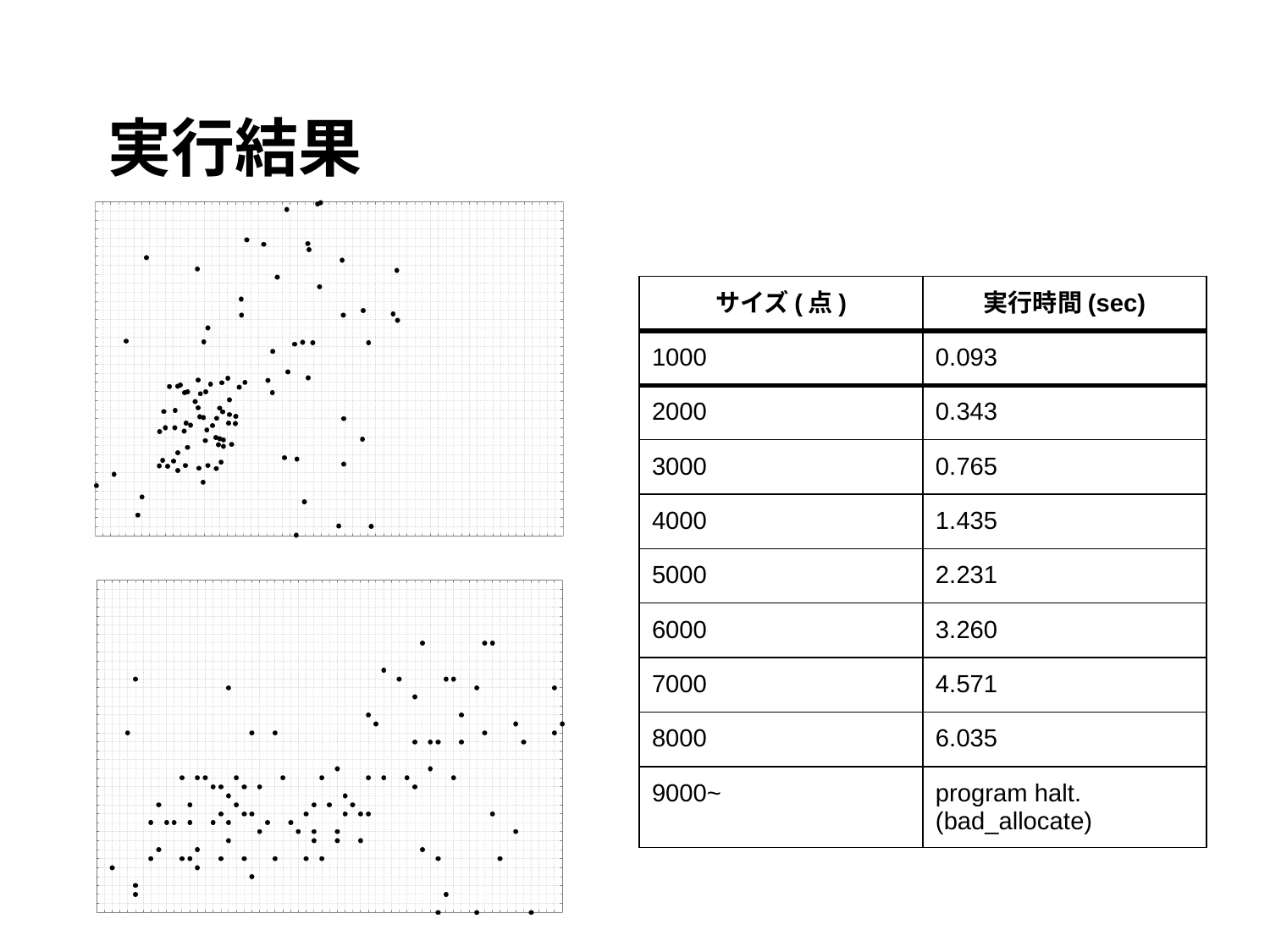

# 実行結果

| サイズ(点) | 実行時間(sec) |
| --- | --- |
| 1000 | 0.093 |
| 2000 | 0.343 |
| 3000 | 0.765 |
| 4000 | 1.435 |
| 5000 | 2.231 |
| 6000 | 3.260 |
| 7000 | 4.571 |
| 8000 | 6.035 |
| 9000~ | program halt. (bad\_allocate) |